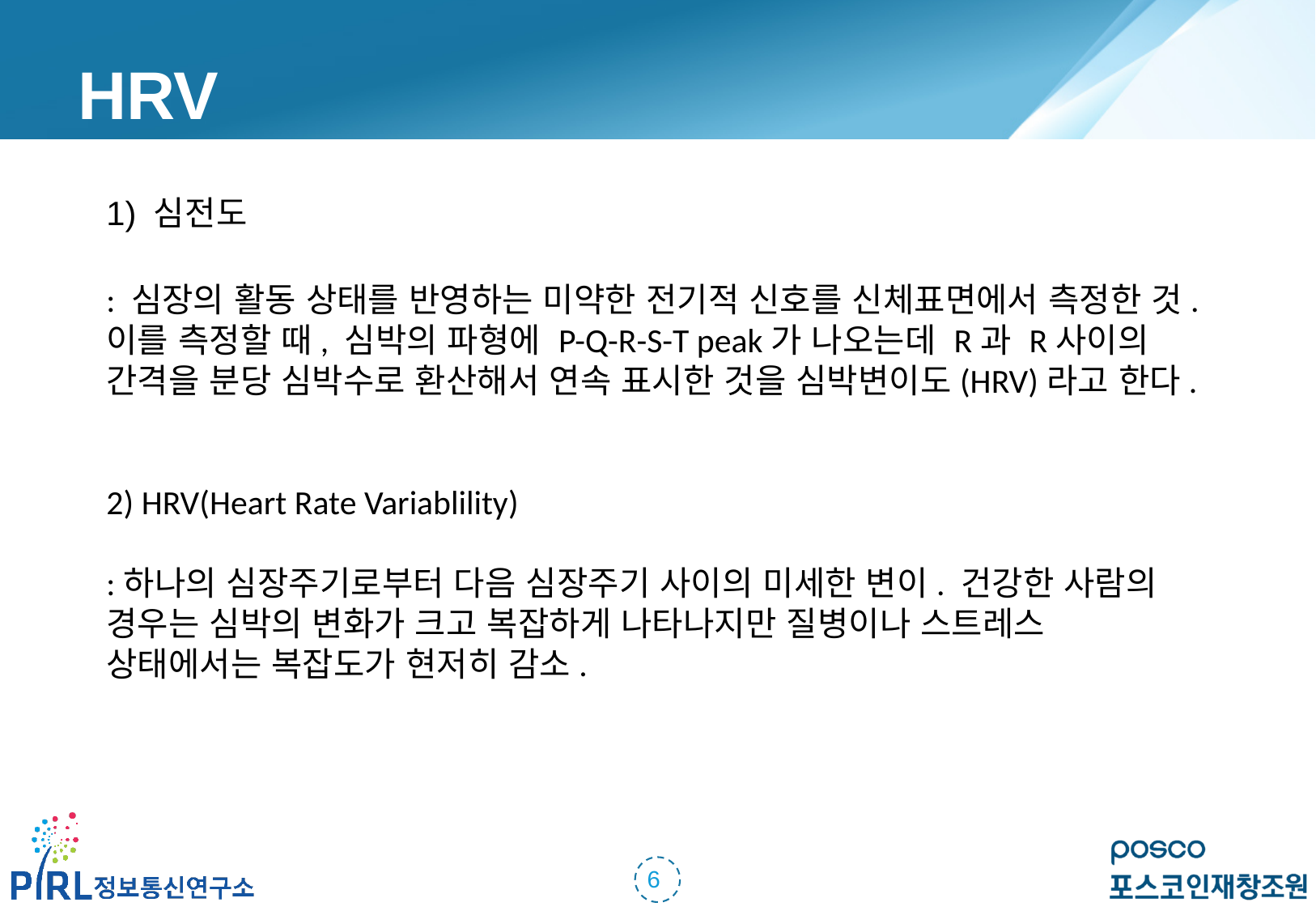

HRV

1) 심전도

: 심장의 활동 상태를 반영하는 미약한 전기적 신호를 신체표면에서 측정한 것. 이를 측정할 때, 심박의 파형에 P-Q-R-S-T peak가 나오는데 R과 R사이의 간격을 분당 심박수로 환산해서 연속 표시한 것을 심박변이도(HRV)라고 한다.

2) HRV(Heart Rate Variablility)

:하나의 심장주기로부터 다음 심장주기 사이의 미세한 변이. 건강한 사람의 경우는 심박의 변화가 크고 복잡하게 나타나지만 질병이나 스트레스 상태에서는 복잡도가 현저히 감소.